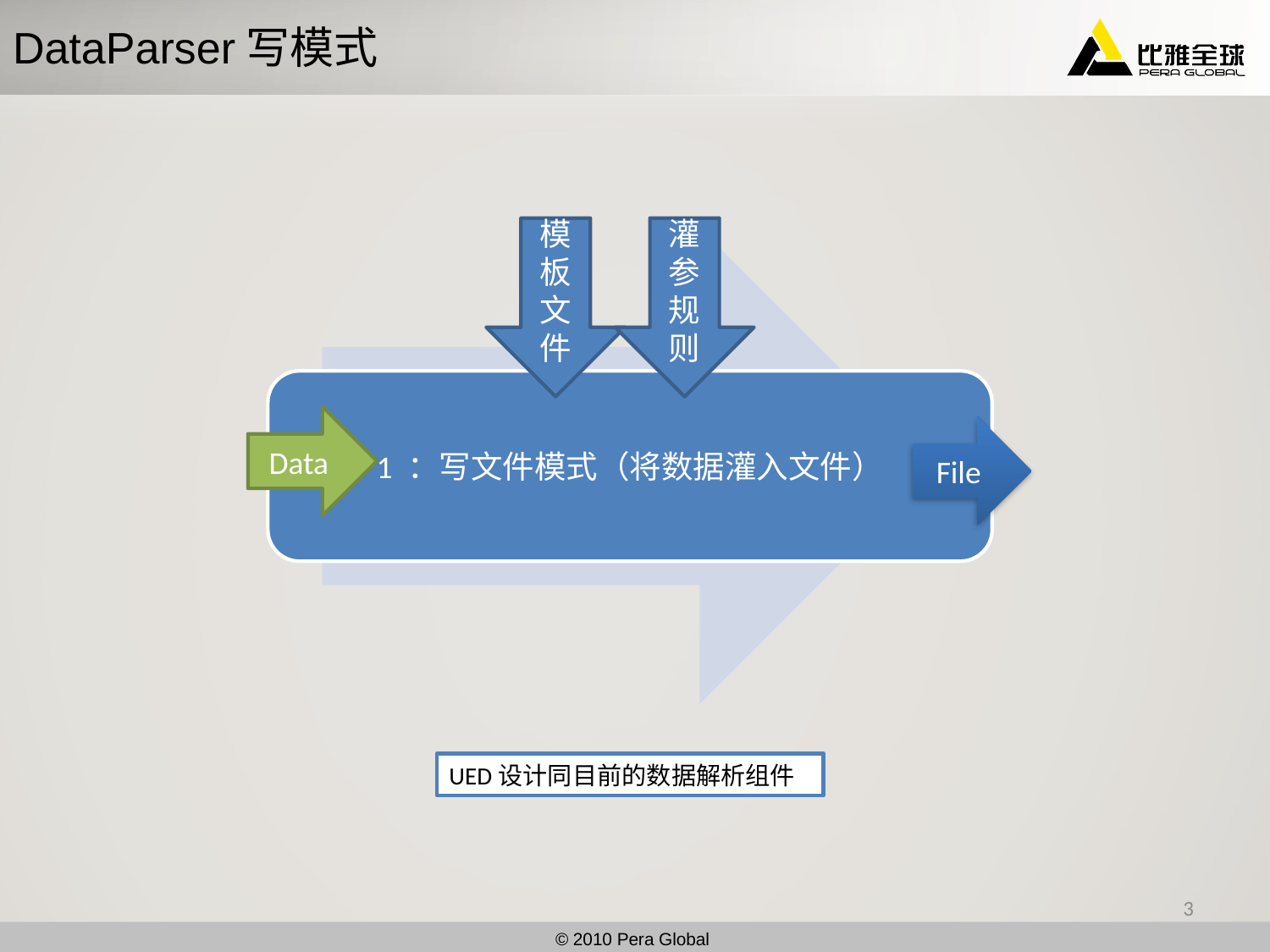

# DataParser写模式
1 ：写文件模式（将数据灌入文件）
模板文件
灌参规则
Data
File
UED设计同目前的数据解析组件
3